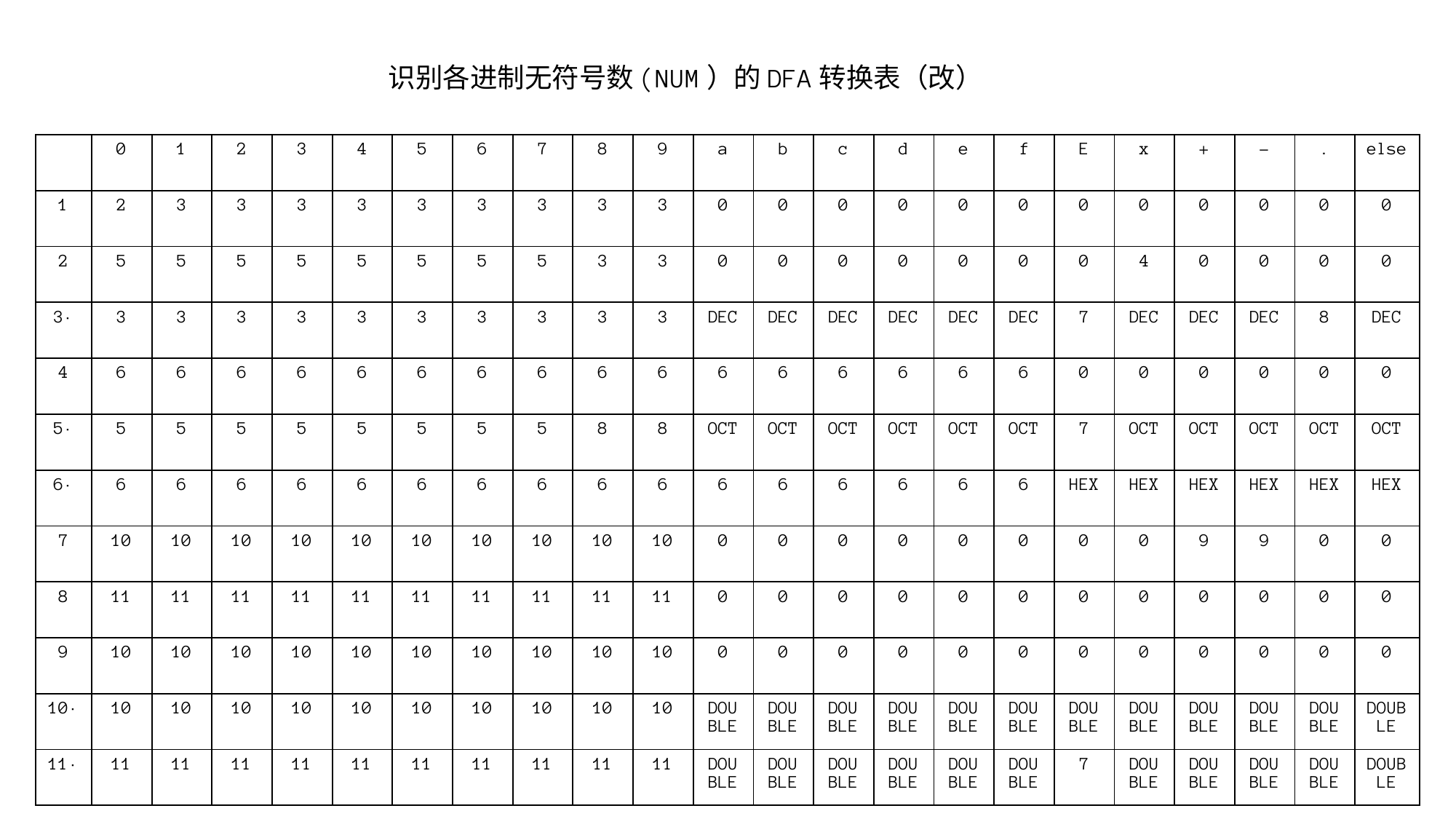

识别各进制无符号数(NUM）的DFA转换表（改）
|  | 0 | 1 | 2 | 3 | 4 | 5 | 6 | 7 | 8 | 9 | a | b | c | d | e | f | E | x | + | - | . | else |
| --- | --- | --- | --- | --- | --- | --- | --- | --- | --- | --- | --- | --- | --- | --- | --- | --- | --- | --- | --- | --- | --- | --- |
| 1 | 2 | 3 | 3 | 3 | 3 | 3 | 3 | 3 | 3 | 3 | 0 | 0 | 0 | 0 | 0 | 0 | 0 | 0 | 0 | 0 | 0 | 0 |
| 2 | 5 | 5 | 5 | 5 | 5 | 5 | 5 | 5 | 3 | 3 | 0 | 0 | 0 | 0 | 0 | 0 | 0 | 4 | 0 | 0 | 0 | 0 |
| 3· | 3 | 3 | 3 | 3 | 3 | 3 | 3 | 3 | 3 | 3 | DEC | DEC | DEC | DEC | DEC | DEC | 7 | DEC | DEC | DEC | 8 | DEC |
| 4 | 6 | 6 | 6 | 6 | 6 | 6 | 6 | 6 | 6 | 6 | 6 | 6 | 6 | 6 | 6 | 6 | 0 | 0 | 0 | 0 | 0 | 0 |
| 5· | 5 | 5 | 5 | 5 | 5 | 5 | 5 | 5 | 8 | 8 | OCT | OCT | OCT | OCT | OCT | OCT | 7 | OCT | OCT | OCT | OCT | OCT |
| 6· | 6 | 6 | 6 | 6 | 6 | 6 | 6 | 6 | 6 | 6 | 6 | 6 | 6 | 6 | 6 | 6 | HEX | HEX | HEX | HEX | HEX | HEX |
| 7 | 10 | 10 | 10 | 10 | 10 | 10 | 10 | 10 | 10 | 10 | 0 | 0 | 0 | 0 | 0 | 0 | 0 | 0 | 9 | 9 | 0 | 0 |
| 8 | 11 | 11 | 11 | 11 | 11 | 11 | 11 | 11 | 11 | 11 | 0 | 0 | 0 | 0 | 0 | 0 | 0 | 0 | 0 | 0 | 0 | 0 |
| 9 | 10 | 10 | 10 | 10 | 10 | 10 | 10 | 10 | 10 | 10 | 0 | 0 | 0 | 0 | 0 | 0 | 0 | 0 | 0 | 0 | 0 | 0 |
| 10· | 10 | 10 | 10 | 10 | 10 | 10 | 10 | 10 | 10 | 10 | DOUBLE | DOUBLE | DOUBLE | DOUBLE | DOUBLE | DOUBLE | DOUBLE | DOUBLE | DOUBLE | DOUBLE | DOUBLE | DOUBLE |
| 11· | 11 | 11 | 11 | 11 | 11 | 11 | 11 | 11 | 11 | 11 | DOUBLE | DOUBLE | DOUBLE | DOUBLE | DOUBLE | DOUBLE | 7 | DOUBLE | DOUBLE | DOUBLE | DOUBLE | DOUBLE |